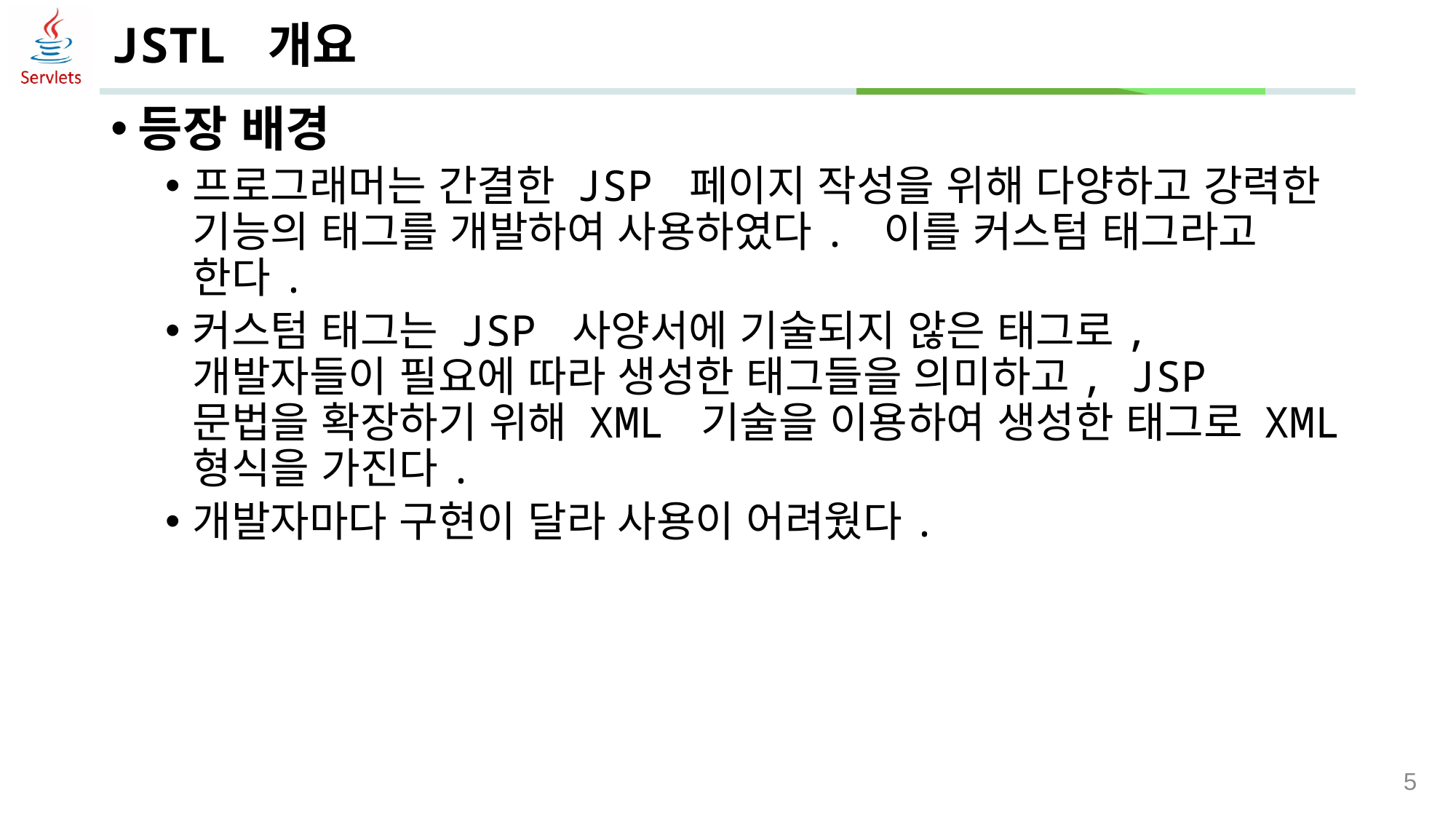

# JSTL 개요
등장 배경
프로그래머는 간결한 JSP 페이지 작성을 위해 다양하고 강력한 기능의 태그를 개발하여 사용하였다. 이를 커스텀 태그라고 한다.
커스텀 태그는 JSP 사양서에 기술되지 않은 태그로, 개발자들이 필요에 따라 생성한 태그들을 의미하고, JSP 문법을 확장하기 위해 XML 기술을 이용하여 생성한 태그로 XML 형식을 가진다.
개발자마다 구현이 달라 사용이 어려웠다.

5